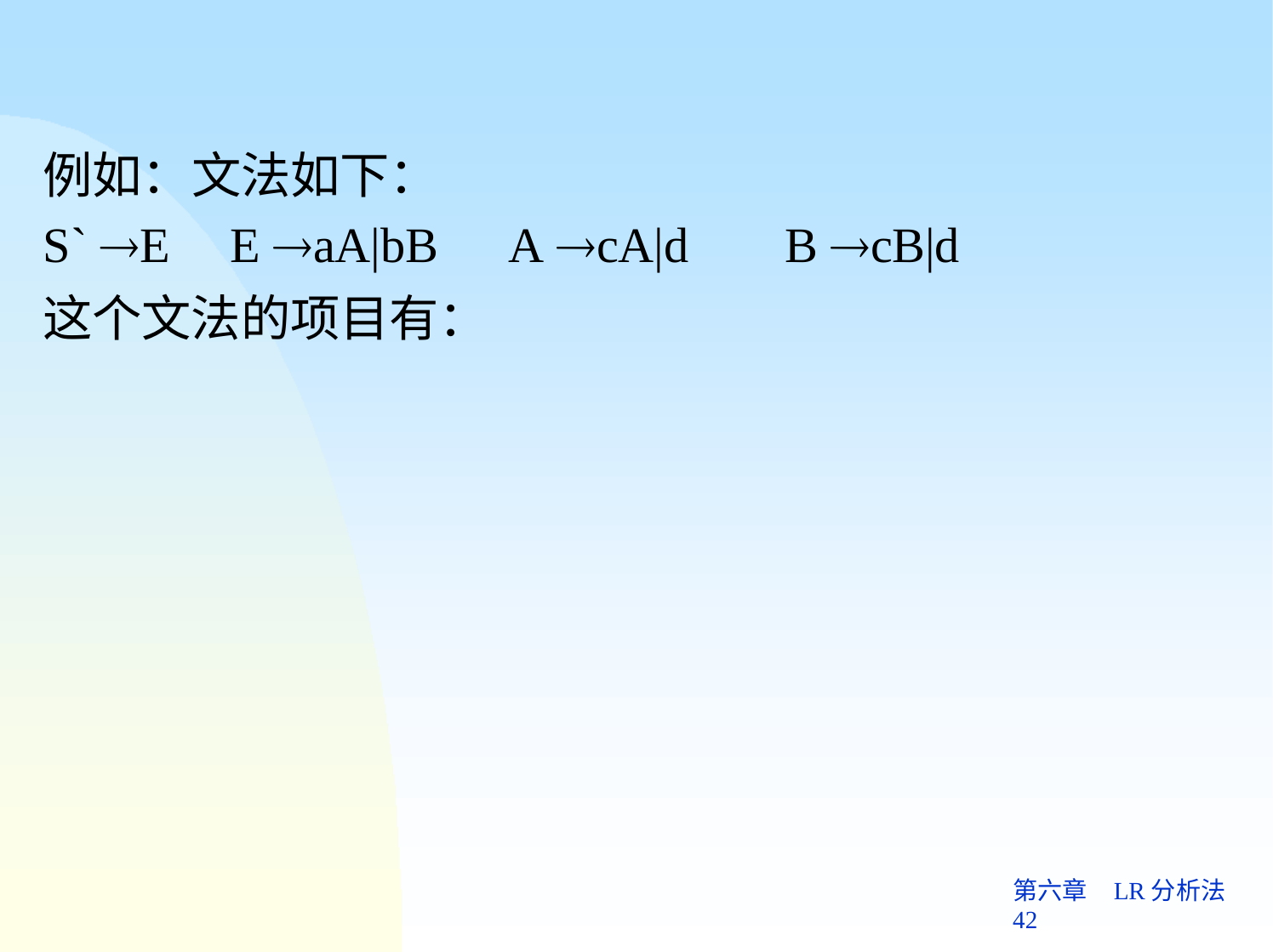

# 例如：文法如下：
S` →E	E →aA|bB
这个文法的项目有：
A →cA|d
B →cB|d
第六章	LR分析法 42